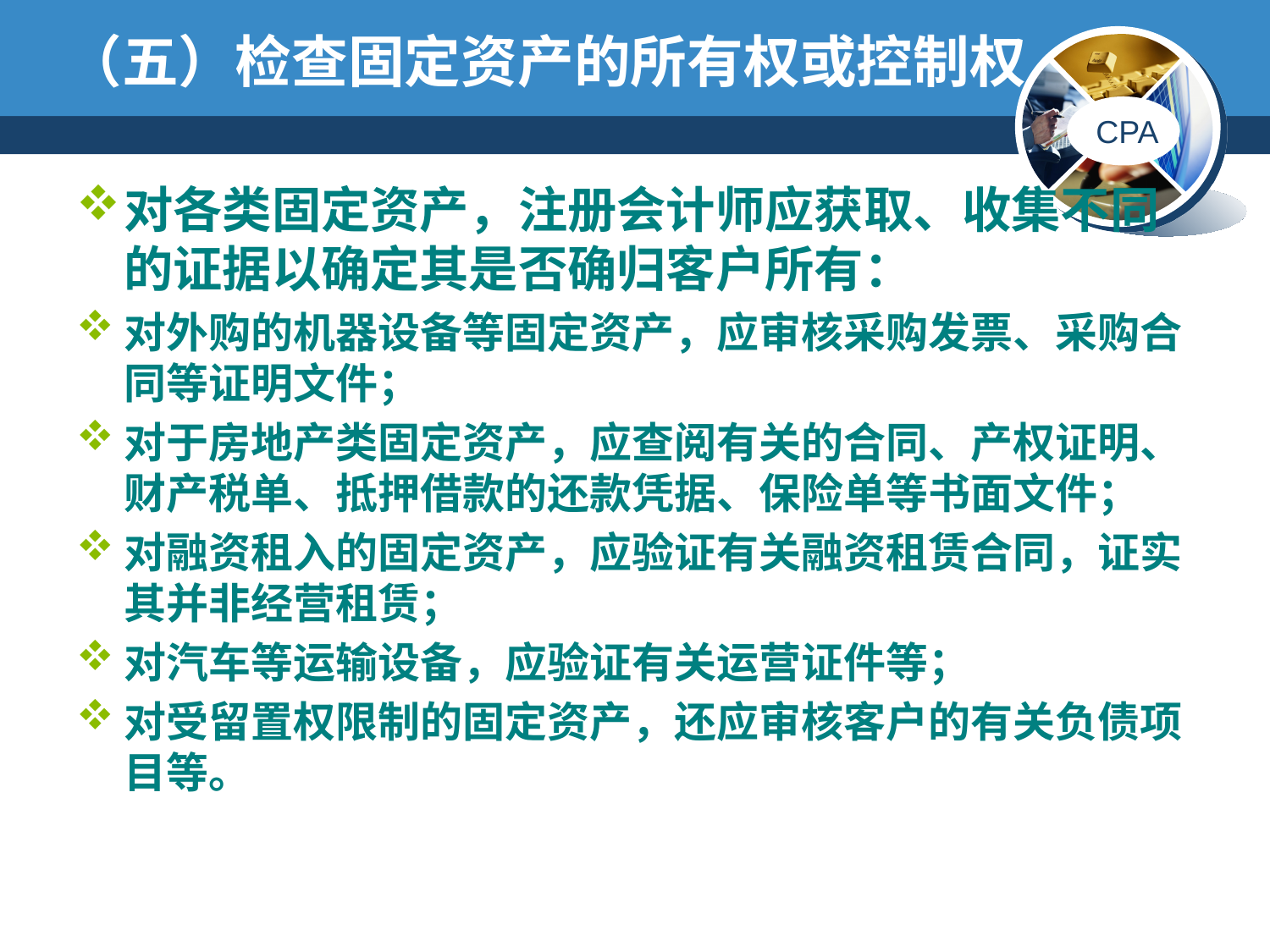

# （五）检查固定资产的所有权或控制权
对各类固定资产，注册会计师应获取、收集不同的证据以确定其是否确归客户所有：
对外购的机器设备等固定资产，应审核采购发票、采购合同等证明文件；
对于房地产类固定资产，应查阅有关的合同、产权证明、财产税单、抵押借款的还款凭据、保险单等书面文件；
对融资租入的固定资产，应验证有关融资租赁合同，证实其并非经营租赁；
对汽车等运输设备，应验证有关运营证件等；
对受留置权限制的固定资产，还应审核客户的有关负债项目等。